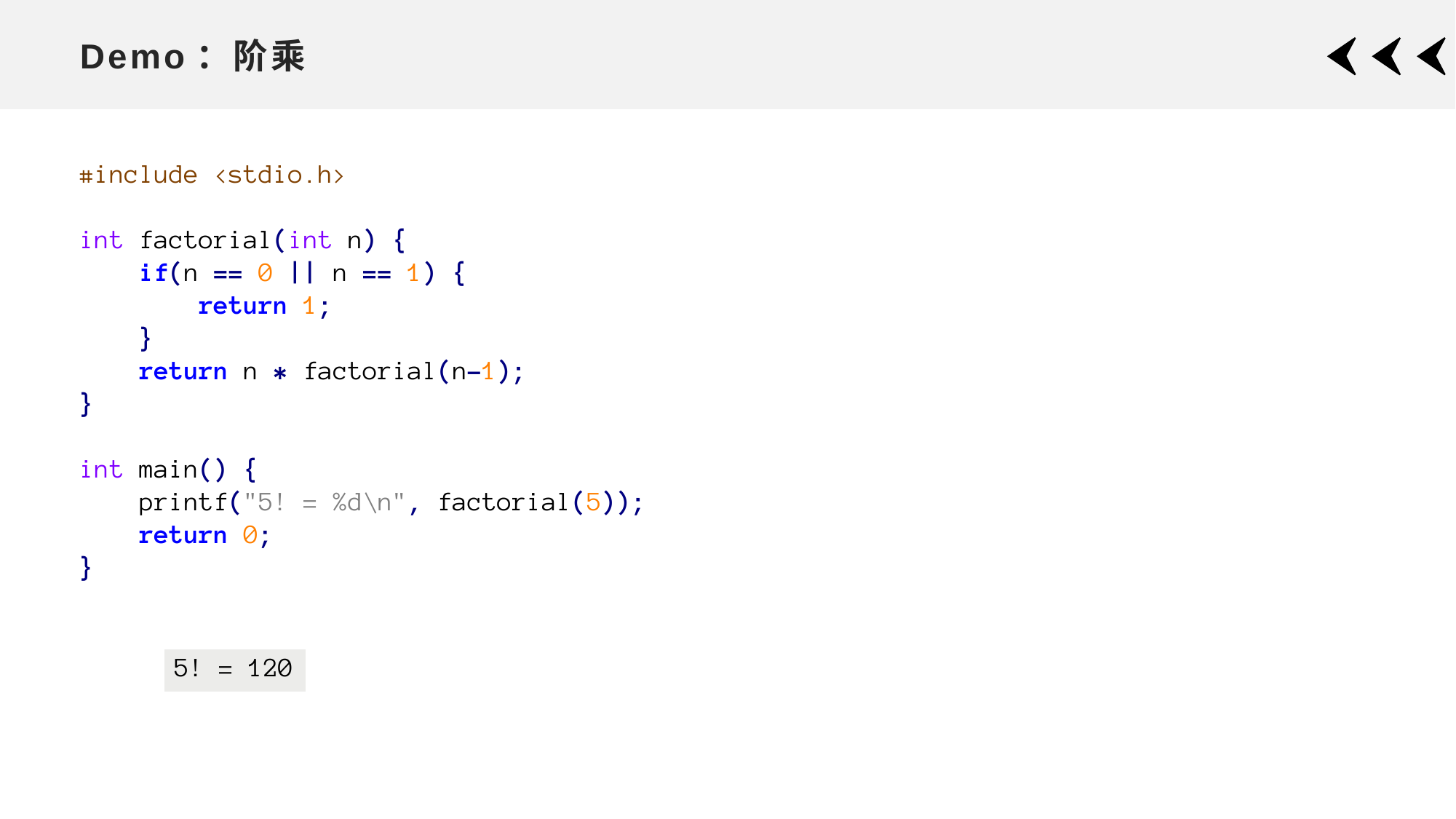

# Demo：阶乘
#include <stdio.h>

int factorial(int n) {
    if(n == 0 || n == 1) {
        return 1;
    }
    return n * factorial(n-1);
}

int main() {
    printf("5! = %d\n", factorial(5));
    return 0;
}
| 5! = 120 |
| --- |